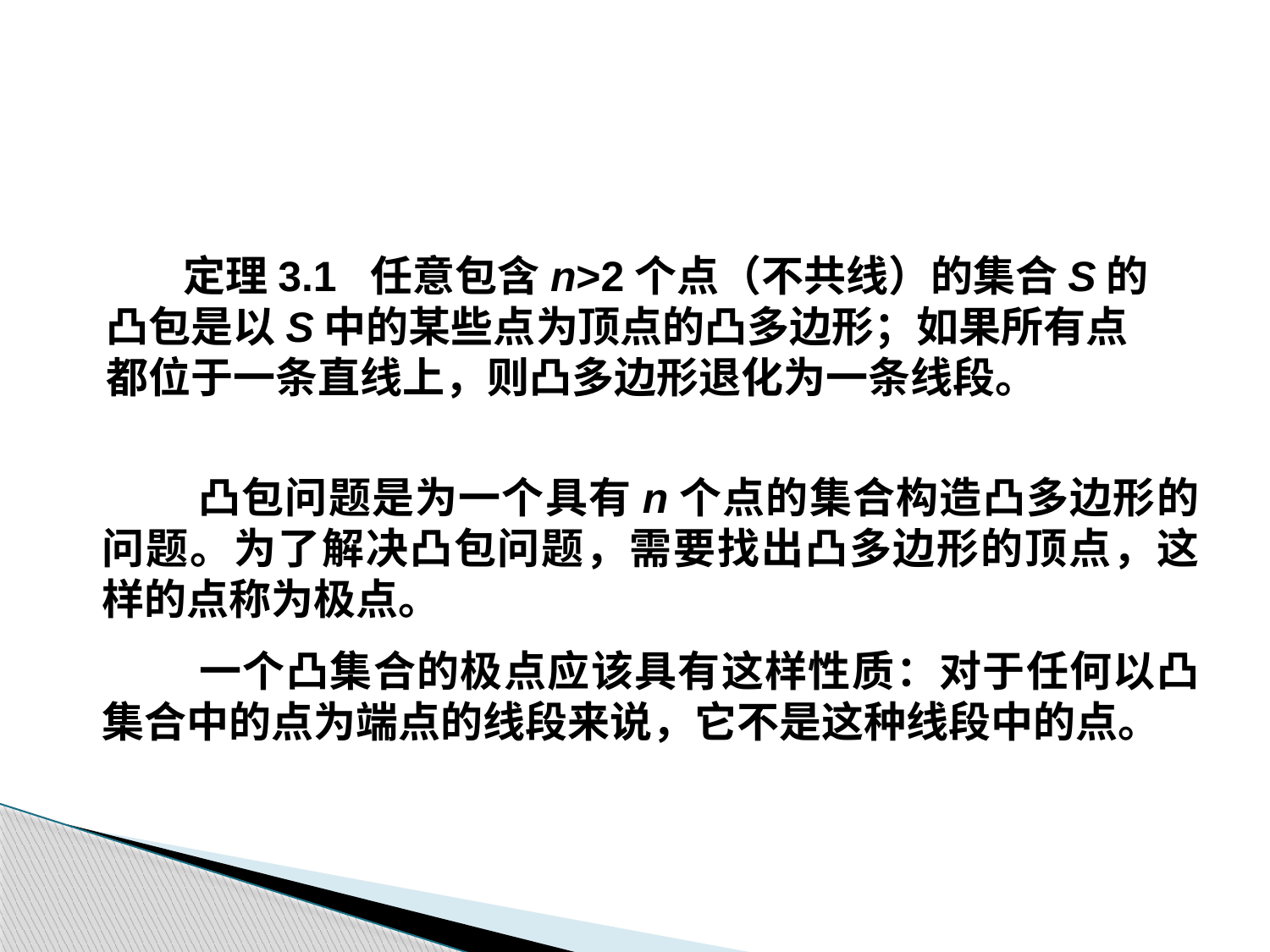

定理3.1  任意包含n>2个点（不共线）的集合S的凸包是以S中的某些点为顶点的凸多边形；如果所有点都位于一条直线上，则凸多边形退化为一条线段。
        凸包问题是为一个具有n个点的集合构造凸多边形的问题。为了解决凸包问题，需要找出凸多边形的顶点，这样的点称为极点。
        一个凸集合的极点应该具有这样性质：对于任何以凸集合中的点为端点的线段来说，它不是这种线段中的点。